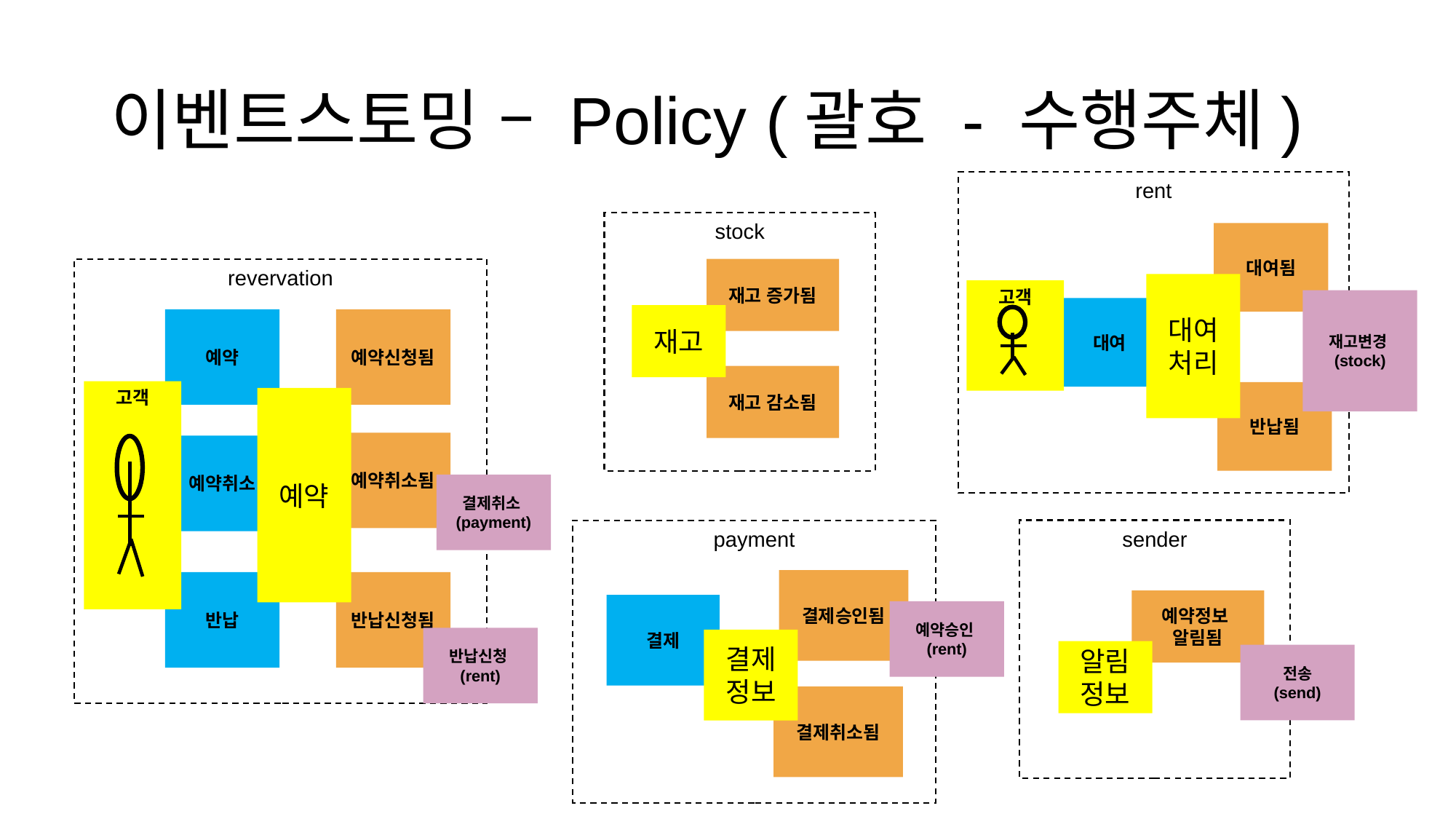

# 이벤트스토밍 – Policy (괄호 - 수행주체)
rent
stock
대여됨
revervation
재고 증가됨
대여
처리
고객

재고변경(stock)
대여
재고
예약
예약신청됨
재고 감소됨
고객

반납됨
예약
예약취소됨
예약취소
결제취소(payment)
sender
payment
결제승인됨
반납
반납신청됨
예약정보
알림됨
결제
예약승인(rent)
반납신청(rent)
결제
정보
알림정보
전송
(send)
결제취소됨